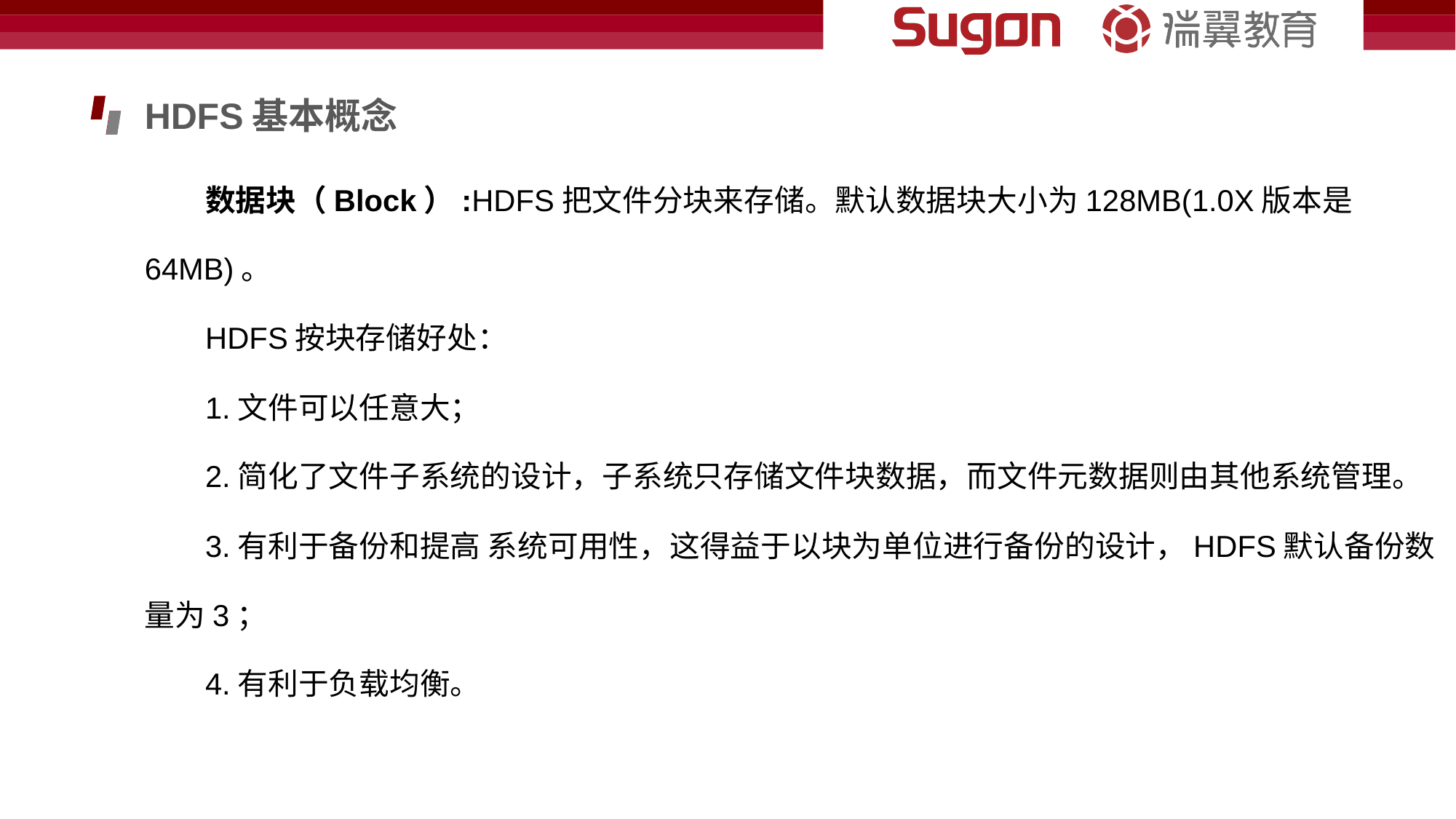

HDFS基本概念

数据块（Block）:HDFS把文件分块来存储。默认数据块大小为128MB(1.0X版本是64MB)。
HDFS按块存储好处：
1.文件可以任意大；
2.简化了文件子系统的设计，子系统只存储文件块数据，而文件元数据则由其他系统管理。
3.有利于备份和提高 系统可用性，这得益于以块为单位进行备份的设计，HDFS默认备份数量为3；
4.有利于负载均衡。